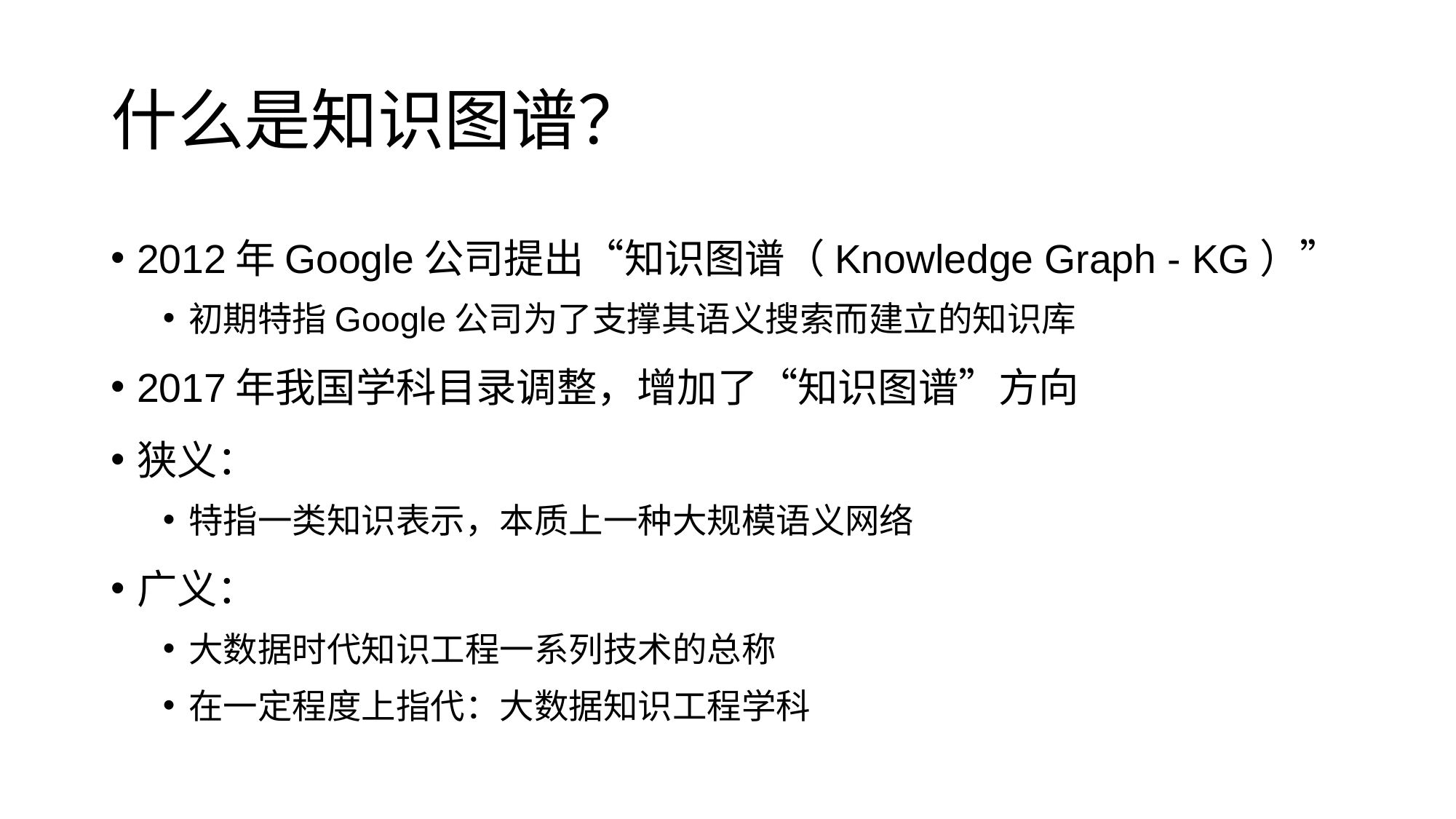

# 什么是知识图谱？
2012年Google公司提出“知识图谱（Knowledge Graph - KG）”
初期特指Google公司为了支撑其语义搜索而建立的知识库
2017年我国学科目录调整，增加了“知识图谱”方向
狭义：
特指一类知识表示，本质上一种大规模语义网络
广义：
大数据时代知识工程一系列技术的总称
在一定程度上指代：大数据知识工程学科